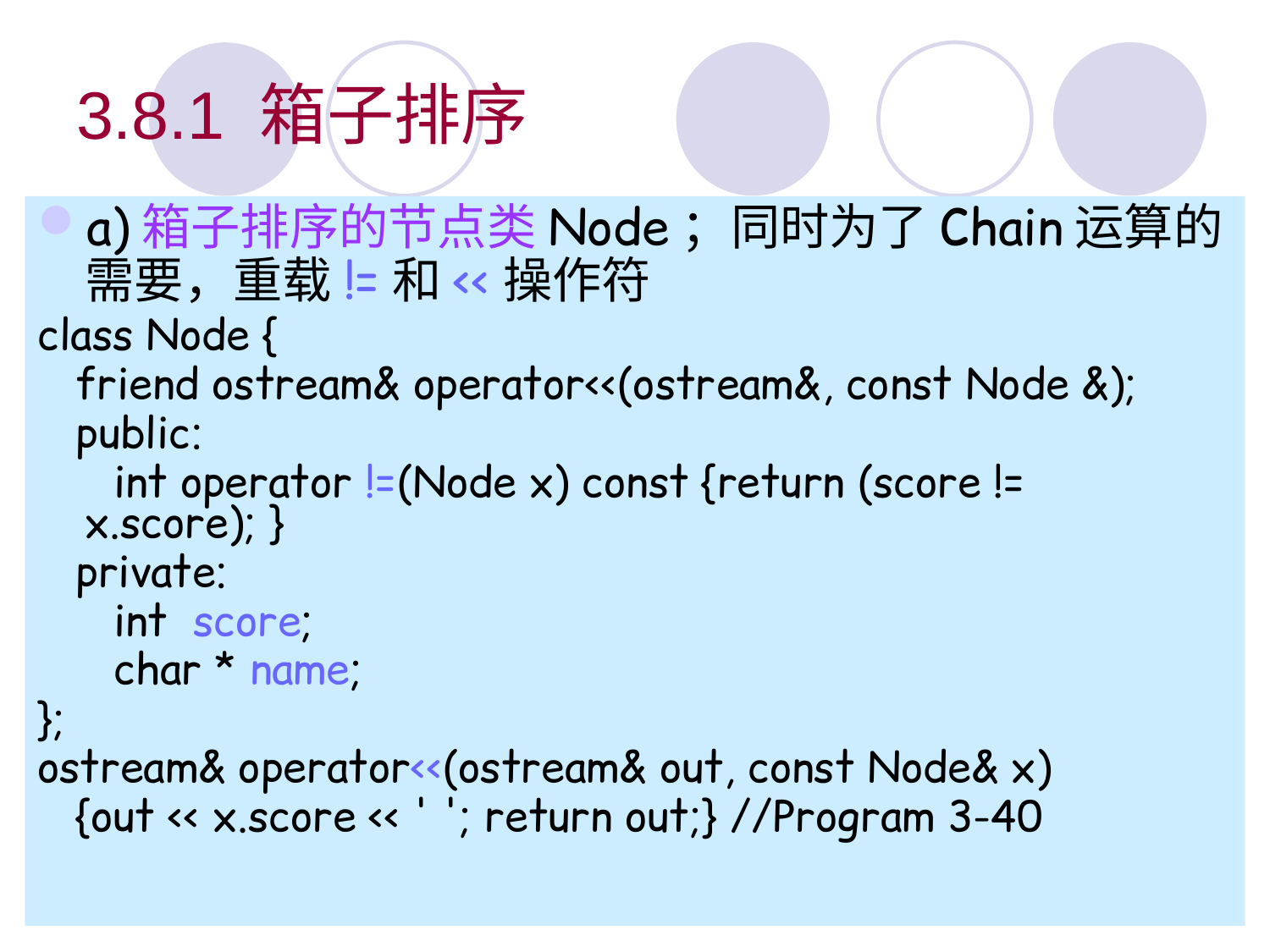

# 3.8.1 箱子排序
a)箱子排序的节点类Node；同时为了Chain运算的需要，重载!=和<<操作符
class Node {
   friend ostream& operator<<(ostream&, const Node &);
   public:
      int operator !=(Node x) const {return (score != x.score); }
   private:
      int  score;
      char * name;
};
ostream& operator<<(ostream& out, const Node& x)
   {out << x.score << ' '; return out;} //Program 3-40

57